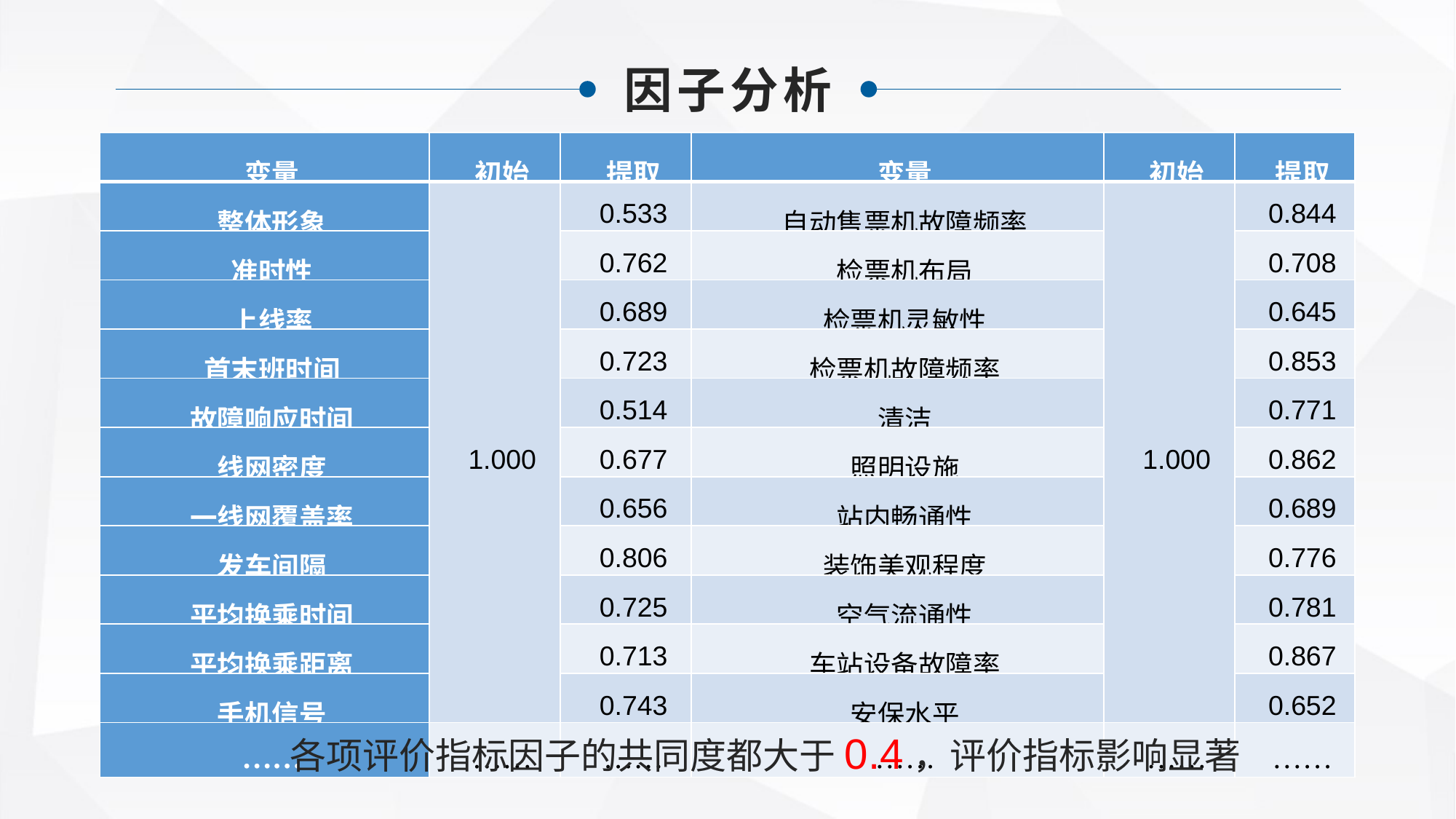

因子分析

| 变量 | 初始 | 提取 | 变量 | 初始 | 提取 |
| --- | --- | --- | --- | --- | --- |
| 整体形象 | 1.000 | 0.533 | 自动售票机故障频率 | 1.000 | 0.844 |
| 准时性 |  | 0.762 | 检票机布局 |  | 0.708 |
| 上线率 |  | 0.689 | 检票机灵敏性 |  | 0.645 |
| 首末班时间 |  | 0.723 | 检票机故障频率 |  | 0.853 |
| 故障响应时间 |  | 0.514 | 清洁 |  | 0.771 |
| 线网密度 |  | 0.677 | 照明设施 |  | 0.862 |
| 一线网覆盖率 |  | 0.656 | 站内畅通性 |  | 0.689 |
| 发车间隔 |  | 0.806 | 装饰美观程度 |  | 0.776 |
| 平均换乘时间 |  | 0.725 | 空气流通性 |  | 0.781 |
| 平均换乘距离 |  | 0.713 | 车站设备故障率 |  | 0.867 |
| 手机信号 |  | 0.743 | 安保水平 |  | 0.652 |
| …… | …… | …… | …… | …… | …… |
各项评价指标因子的共同度都大于0.4，评价指标影响显著